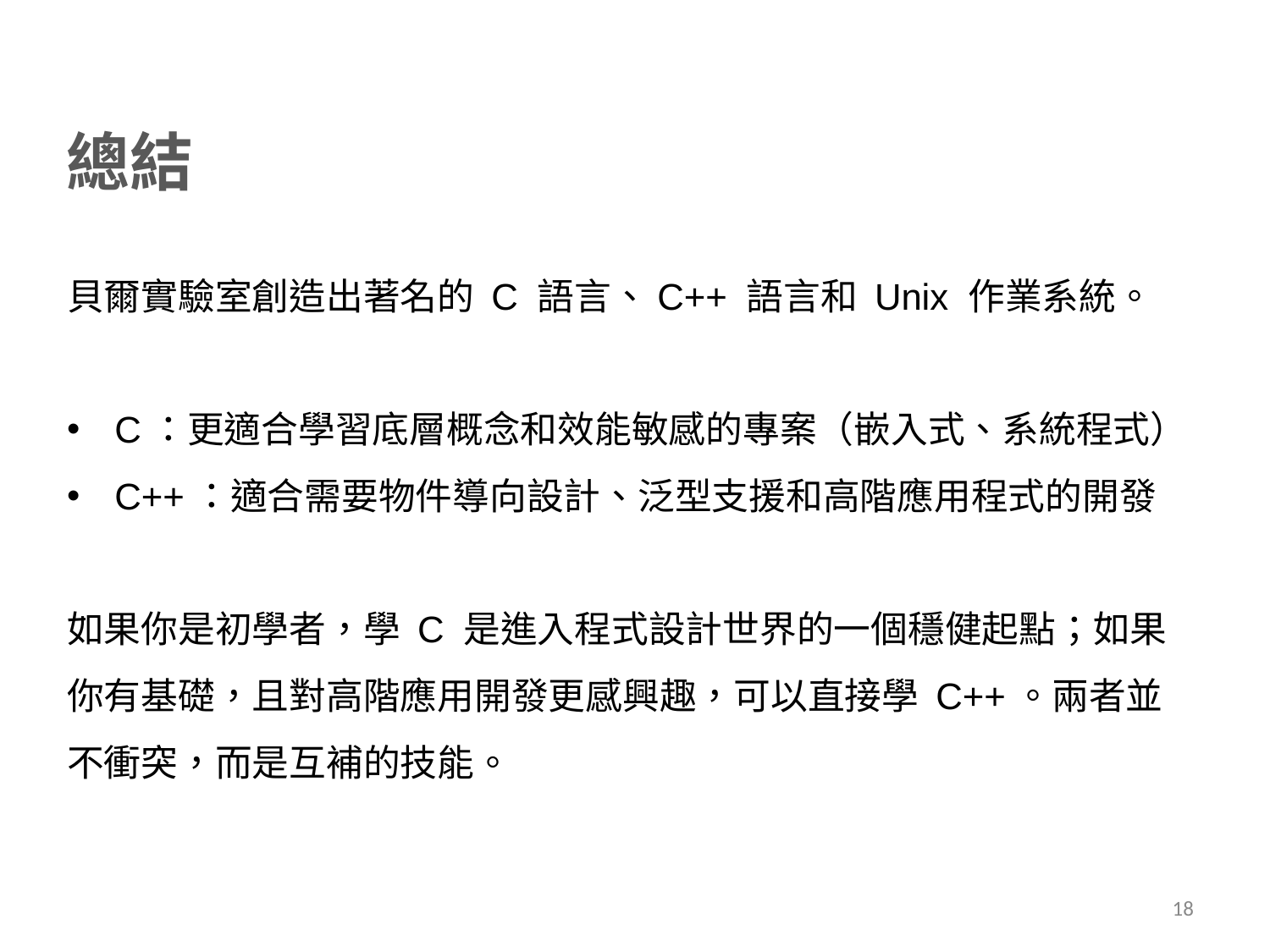

總結
貝爾實驗室創造出著名的 C 語言、C++ 語言和 Unix 作業系統。

C：更適合學習底層概念和效能敏感的專案（嵌入式、系統程式）
C++：適合需要物件導向設計、泛型支援和高階應用程式的開發

如果你是初學者，學 C 是進入程式設計世界的一個穩健起點；如果你有基礎，且對高階應用開發更感興趣，可以直接學 C++。兩者並不衝突，而是互補的技能。
18